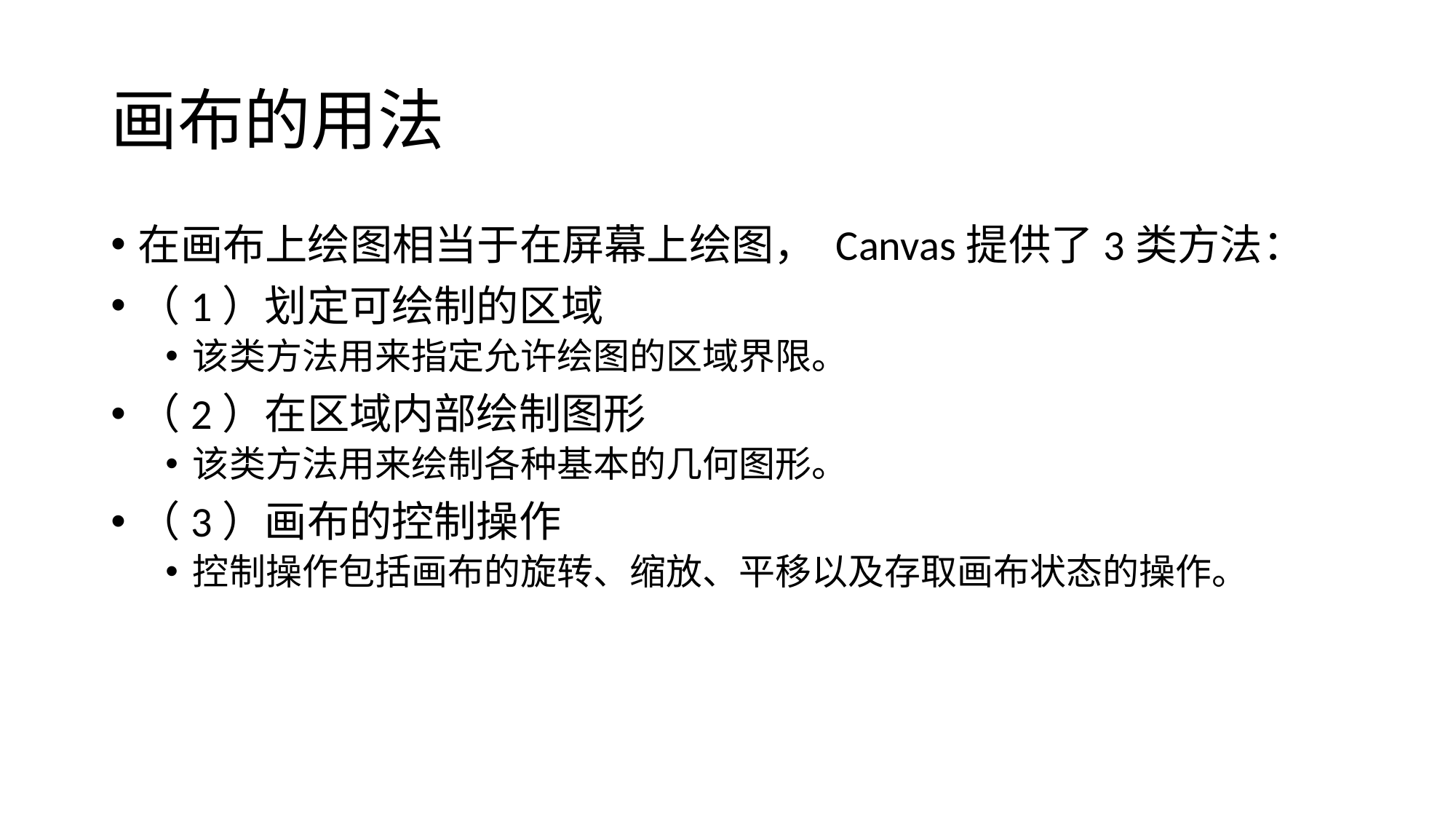

# 画布的用法
在画布上绘图相当于在屏幕上绘图， Canvas提供了3类方法：
（1）划定可绘制的区域
该类方法用来指定允许绘图的区域界限。
（2）在区域内部绘制图形
该类方法用来绘制各种基本的几何图形。
（3）画布的控制操作
控制操作包括画布的旋转、缩放、平移以及存取画布状态的操作。